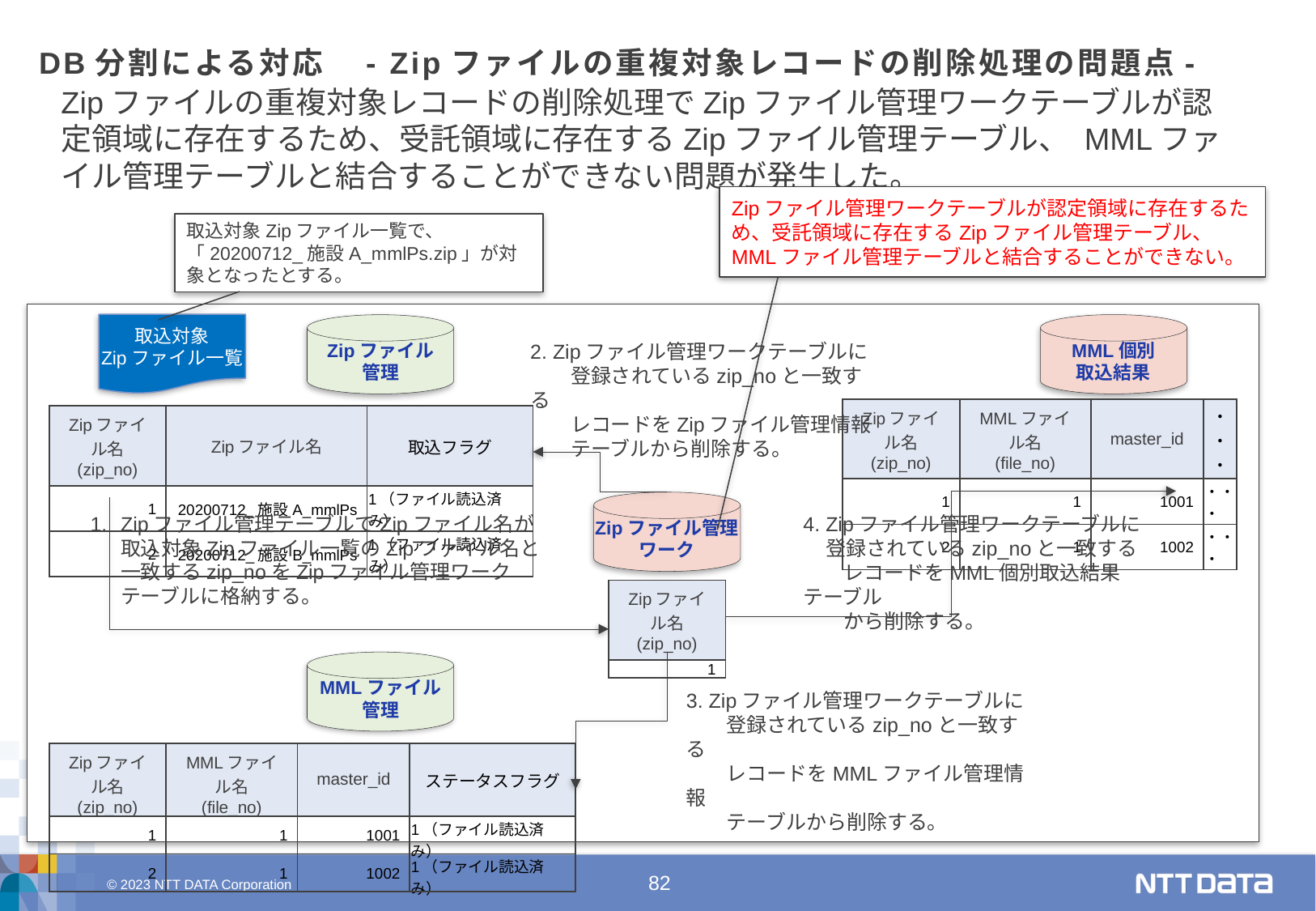

# DB分割による対応　- Zipファイルの重複対象レコードの削除処理の問題点-
Zipファイルの重複対象レコードの削除処理でZipファイル管理ワークテーブルが認定領域に存在するため、受託領域に存在するZipファイル管理テーブル、 MMLファイル管理テーブルと結合することができない問題が発生した。

Zipファイル管理ワークテーブルが認定領域に存在するため、受託領域に存在するZipファイル管理テーブル、 MMLファイル管理テーブルと結合することができない。
取込対象Zipファイル一覧で、「20200712_施設A_mmlPs.zip」が対象となったとする。

取込対象
Zipファイル一覧
MML個別
取込結果
Zipファイル
管理

2. Zipファイル管理ワークテーブルに
　　登録されているzip_noと一致する
　　レコードをZipファイル管理情報
　　テーブルから削除する。

| Zipファイル名 (zip\_no) | MMLファイル名 (file\_no) | master\_id | ・・・ |
| --- | --- | --- | --- |
| 1 | 1 | 1001 | ・・・ |
| 2 | 1 | 1002 | ・・・ |
| Zipファイル名 (zip\_no) | Zipファイル名 | 取込フラグ |
| --- | --- | --- |
| 1 | 20200712\_施設A\_mmlPs | 1（ファイル読込済み） |
| 2 | 20200712\_施設B\_mmlPs | 1（ファイル読込済み） |
Zipファイル管理
ワーク
Zipファイル管理テーブルでZipファイル名が
取込対象Zipファイル一覧のZipファイル名と
一致するzip_noをZipファイル管理ワーク
テーブルに格納する。
4. Zipファイル管理ワークテーブルに
    登録されているzip_noと一致する
　　レコードをMML個別取込結果テーブル
　　から削除する。
| Zipファイル名 (zip\_no) |
| --- |
| 1 |
MMLファイル
管理
3. Zipファイル管理ワークテーブルに
　　登録されているzip_noと一致する
　　レコードをMMLファイル管理情報
　　テーブルから削除する。
| Zipファイル名 (zip\_no) | MMLファイル名 (file\_no) | master\_id | ステータスフラグ |
| --- | --- | --- | --- |
| 1 | 1 | 1001 | 1（ファイル読込済み） |
| 2 | 1 | 1002 | 1（ファイル読込済み） |